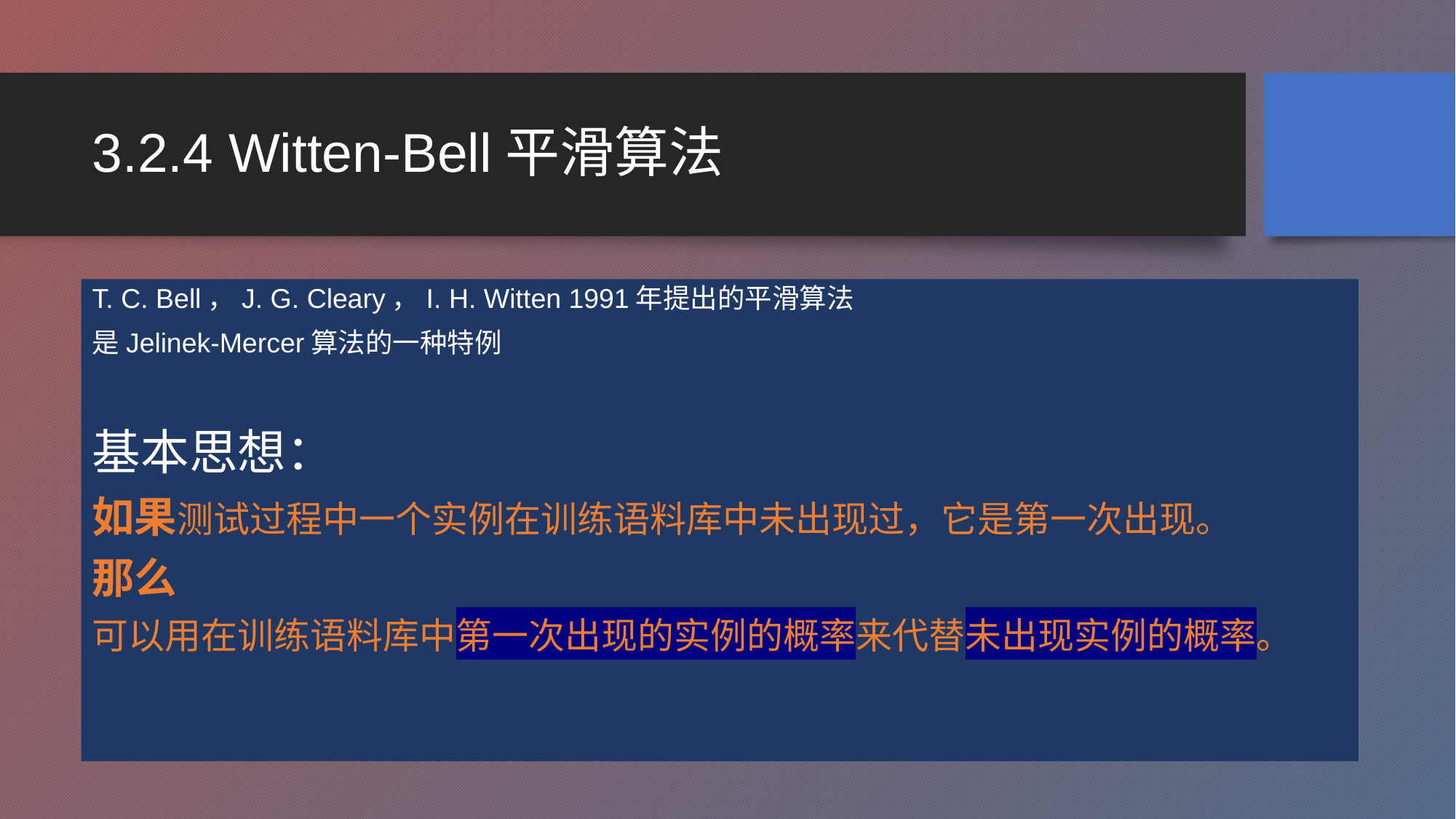

# 3.2.4 Witten-Bell平滑算法
T. C. Bell，J. G. Cleary，I. H. Witten 1991年提出的平滑算法
是Jelinek-Mercer算法的一种特例

基本思想：
如果测试过程中一个实例在训练语料库中未出现过，它是第一次出现。
那么
可以用在训练语料库中第一次出现的实例的概率来代替未出现实例的概率。